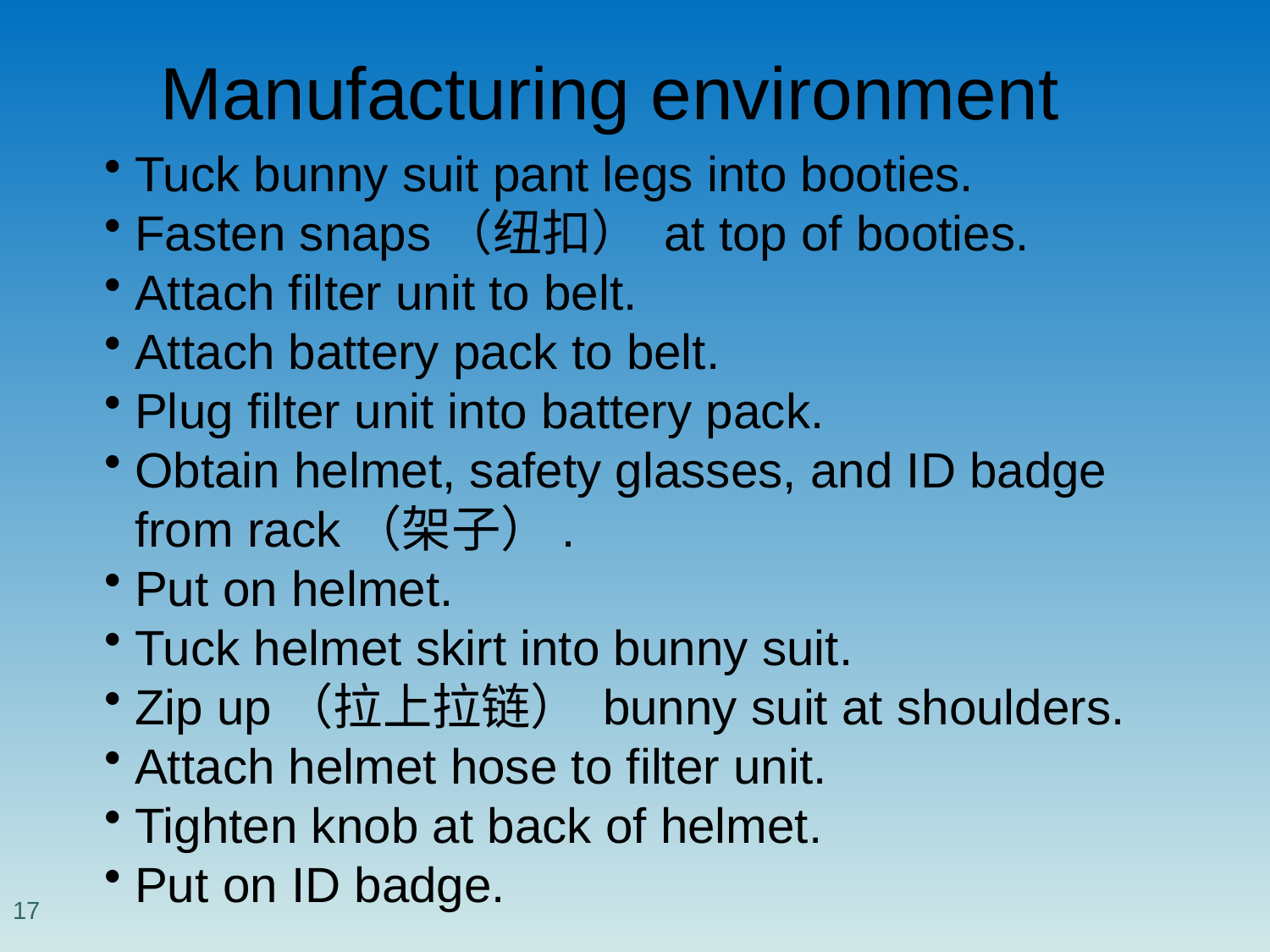

# Manufacturing environment
Tuck bunny suit pant legs into booties.
Fasten snaps（纽扣） at top of booties.
Attach filter unit to belt.
Attach battery pack to belt.
Plug filter unit into battery pack.
Obtain helmet, safety glasses, and ID badge from rack（架子）.
Put on helmet.
Tuck helmet skirt into bunny suit.
Zip up（拉上拉链） bunny suit at shoulders.
Attach helmet hose to filter unit.
Tighten knob at back of helmet.
Put on ID badge.

17